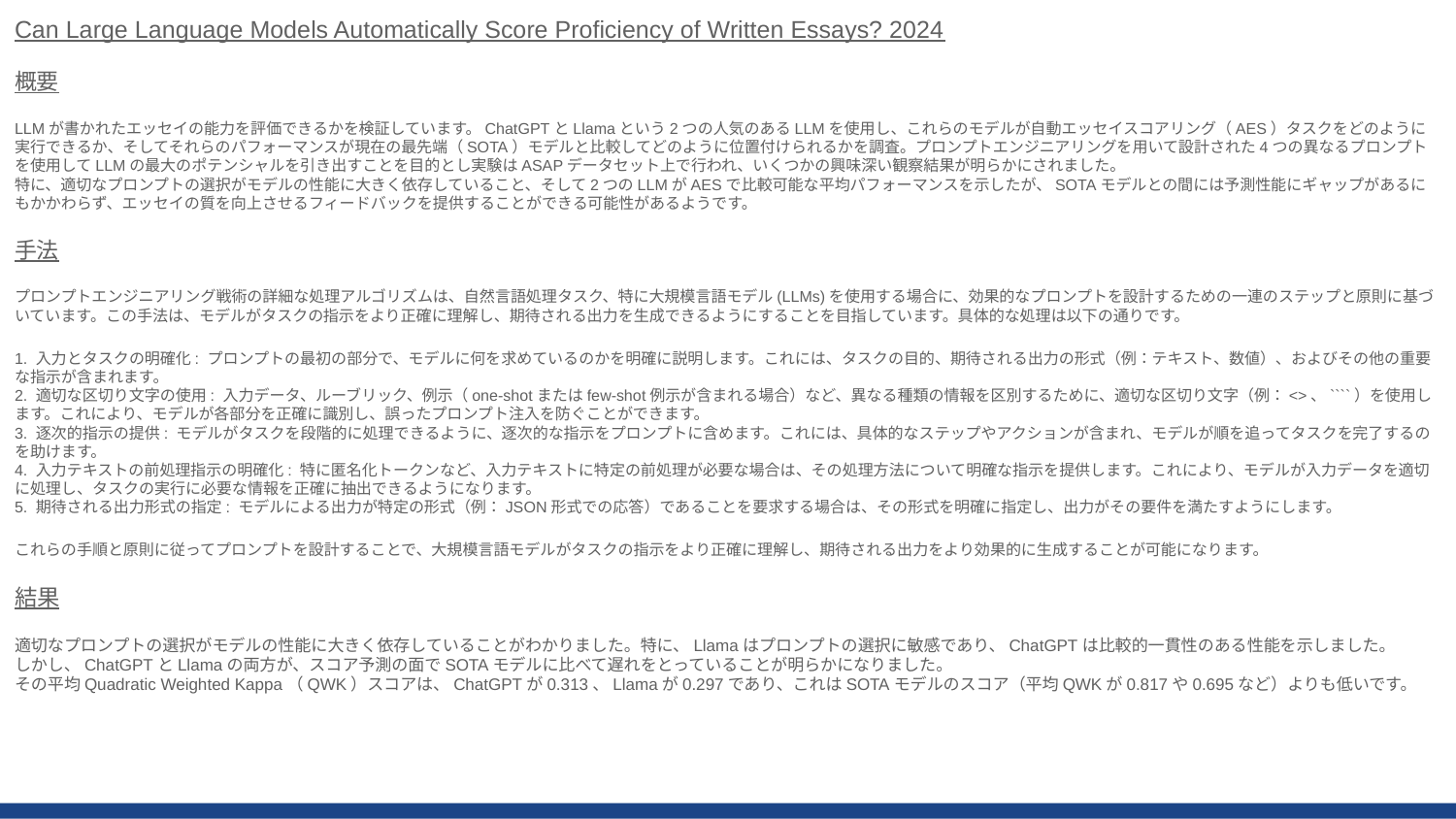

Can Large Language Models Automatically Score Proficiency of Written Essays? 2024
概要
LLMが書かれたエッセイの能力を評価できるかを検証しています。ChatGPTとLlamaという2つの人気のあるLLMを使用し、これらのモデルが自動エッセイスコアリング（AES）タスクをどのように実行できるか、そしてそれらのパフォーマンスが現在の最先端（SOTA）モデルと比較してどのように位置付けられるかを調査。プロンプトエンジニアリングを用いて設計された4つの異なるプロンプトを使用してLLMの最大のポテンシャルを引き出すことを目的とし実験はASAPデータセット上で行われ、いくつかの興味深い観察結果が明らかにされました。
特に、適切なプロンプトの選択がモデルの性能に大きく依存していること、そして2つのLLMがAESで比較可能な平均パフォーマンスを示したが、SOTAモデルとの間には予測性能にギャップがあるにもかかわらず、エッセイの質を向上させるフィードバックを提供することができる可能性があるようです。
手法
プロンプトエンジニアリング戦術の詳細な処理アルゴリズムは、自然言語処理タスク、特に大規模言語モデル(LLMs)を使用する場合に、効果的なプロンプトを設計するための一連のステップと原則に基づいています。この手法は、モデルがタスクの指示をより正確に理解し、期待される出力を生成できるようにすることを目指しています。具体的な処理は以下の通りです。
1. 入力とタスクの明確化: プロンプトの最初の部分で、モデルに何を求めているのかを明確に説明します。これには、タスクの目的、期待される出力の形式（例：テキスト、数値）、およびその他の重要な指示が含まれます。
2. 適切な区切り文字の使用: 入力データ、ルーブリック、例示（one-shotまたはfew-shot例示が含まれる場合）など、異なる種類の情報を区別するために、適切な区切り文字（例：<>、````）を使用します。これにより、モデルが各部分を正確に識別し、誤ったプロンプト注入を防ぐことができます。
3. 逐次的指示の提供: モデルがタスクを段階的に処理できるように、逐次的な指示をプロンプトに含めます。これには、具体的なステップやアクションが含まれ、モデルが順を追ってタスクを完了するのを助けます。
4. 入力テキストの前処理指示の明確化: 特に匿名化トークンなど、入力テキストに特定の前処理が必要な場合は、その処理方法について明確な指示を提供します。これにより、モデルが入力データを適切に処理し、タスクの実行に必要な情報を正確に抽出できるようになります。
5. 期待される出力形式の指定: モデルによる出力が特定の形式（例：JSON形式での応答）であることを要求する場合は、その形式を明確に指定し、出力がその要件を満たすようにします。
これらの手順と原則に従ってプロンプトを設計することで、大規模言語モデルがタスクの指示をより正確に理解し、期待される出力をより効果的に生成することが可能になります。
結果
適切なプロンプトの選択がモデルの性能に大きく依存していることがわかりました。特に、Llamaはプロンプトの選択に敏感であり、ChatGPTは比較的一貫性のある性能を示しました。
しかし、ChatGPTとLlamaの両方が、スコア予測の面でSOTAモデルに比べて遅れをとっていることが明らかになりました。
その平均Quadratic Weighted Kappa（QWK）スコアは、ChatGPTが0.313、Llamaが0.297であり、これはSOTAモデルのスコア（平均QWKが0.817や0.695など）よりも低いです。